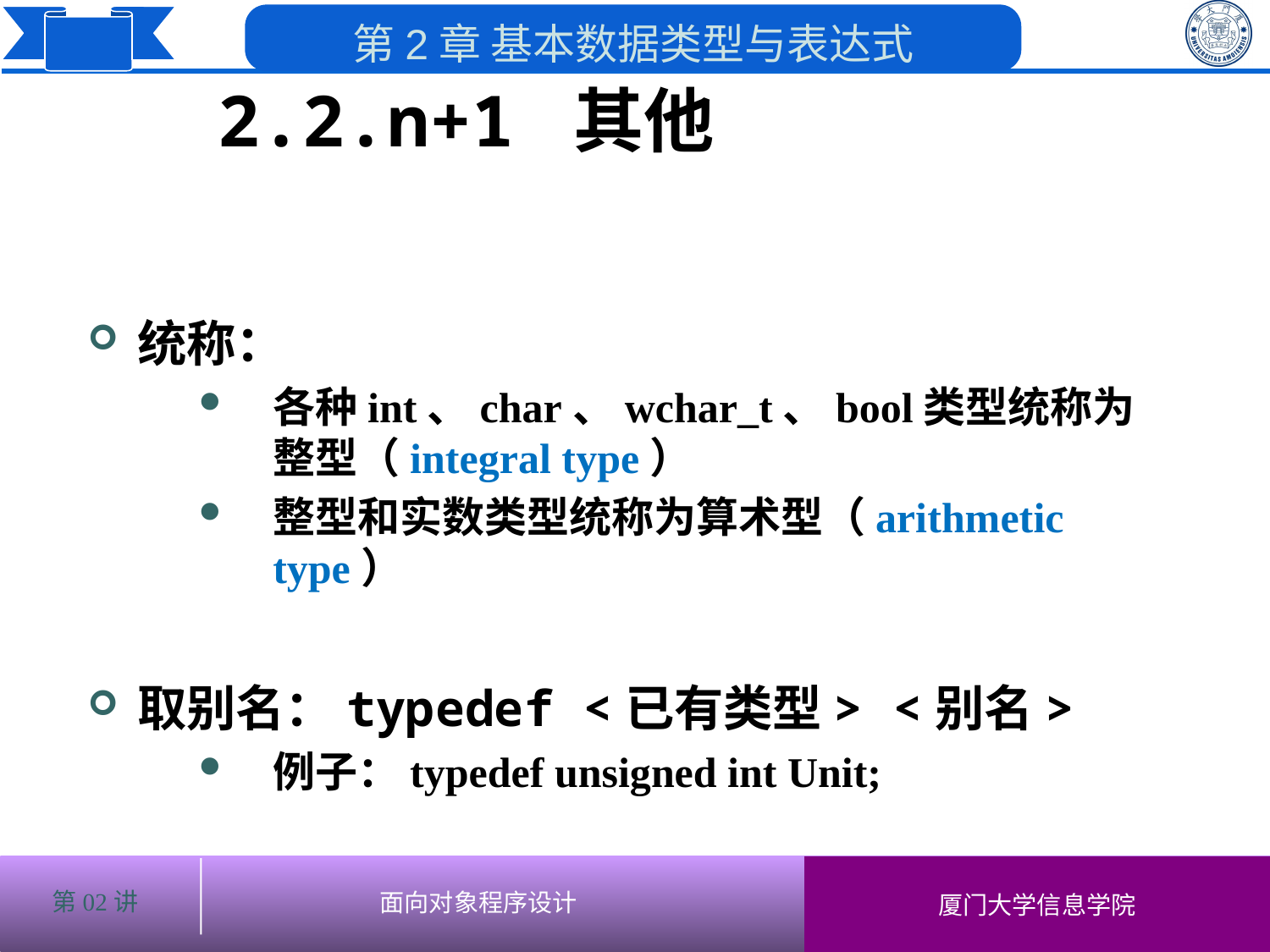

2.2.n+1 其他
统称：
各种int、char、wchar_t、bool类型统称为整型（integral type）
整型和实数类型统称为算术型（arithmetic type）

取别名：typedef <已有类型> <别名>
例子：typedef unsigned int Unit;

15